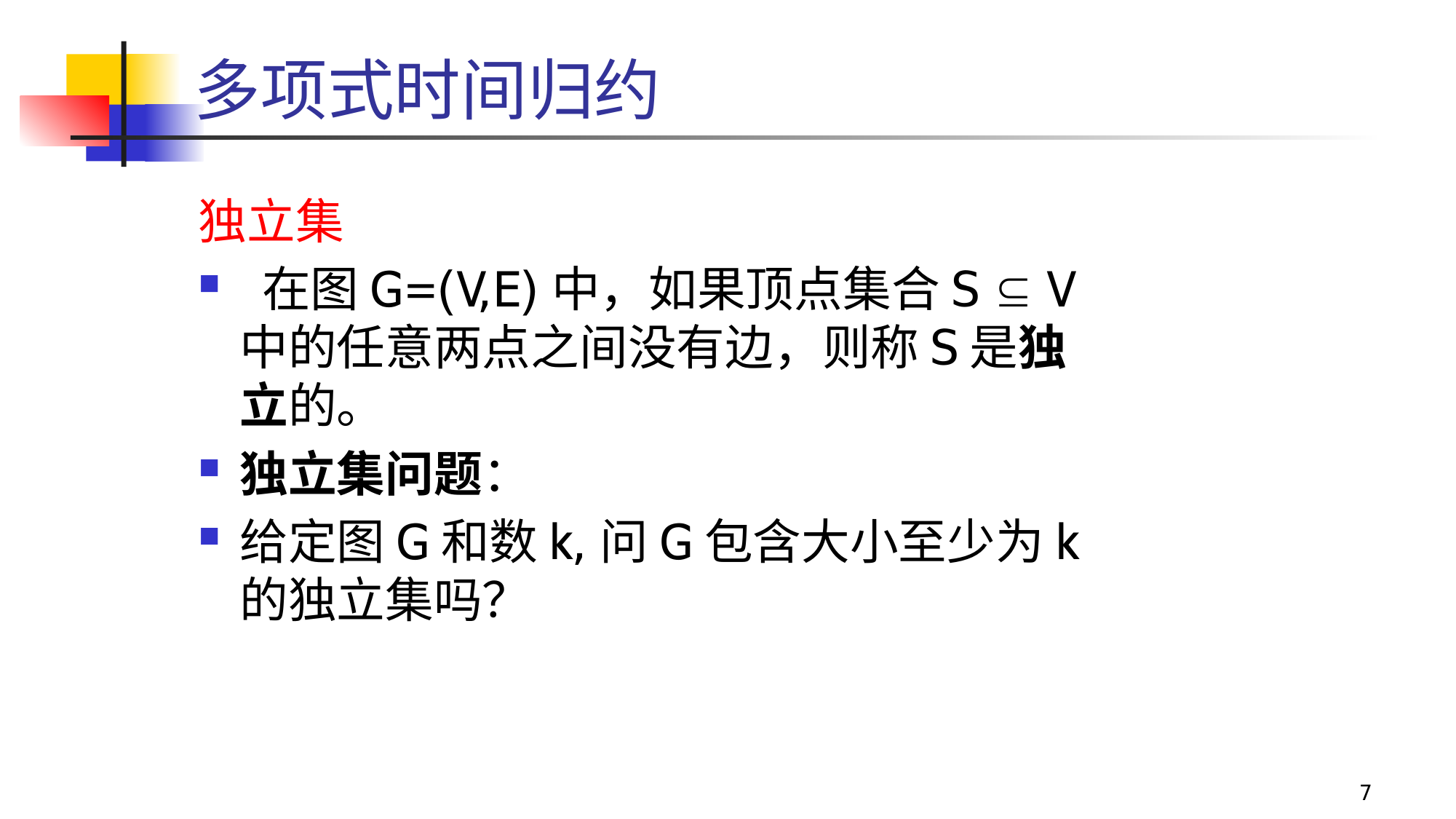

# 多项式时间归约
独立集
 在图G=(V,E)中，如果顶点集合S ⊆ V 中的任意两点之间没有边，则称S是独立的。
独立集问题：
给定图G和数k,问G包含大小至少为k的独立集吗？
7